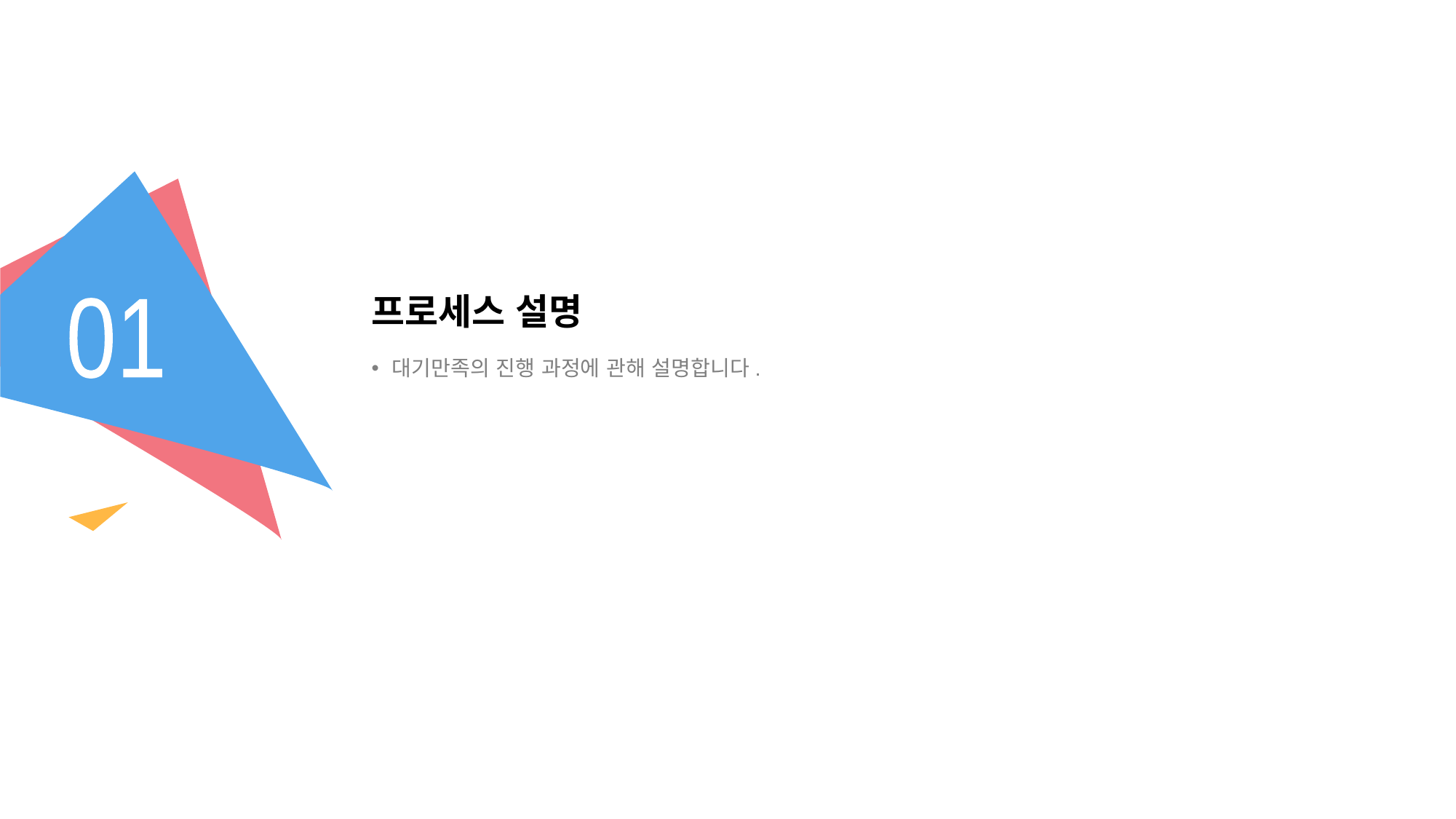

# 프로세스 설명
01
대기만족의 진행 과정에 관해 설명합니다.